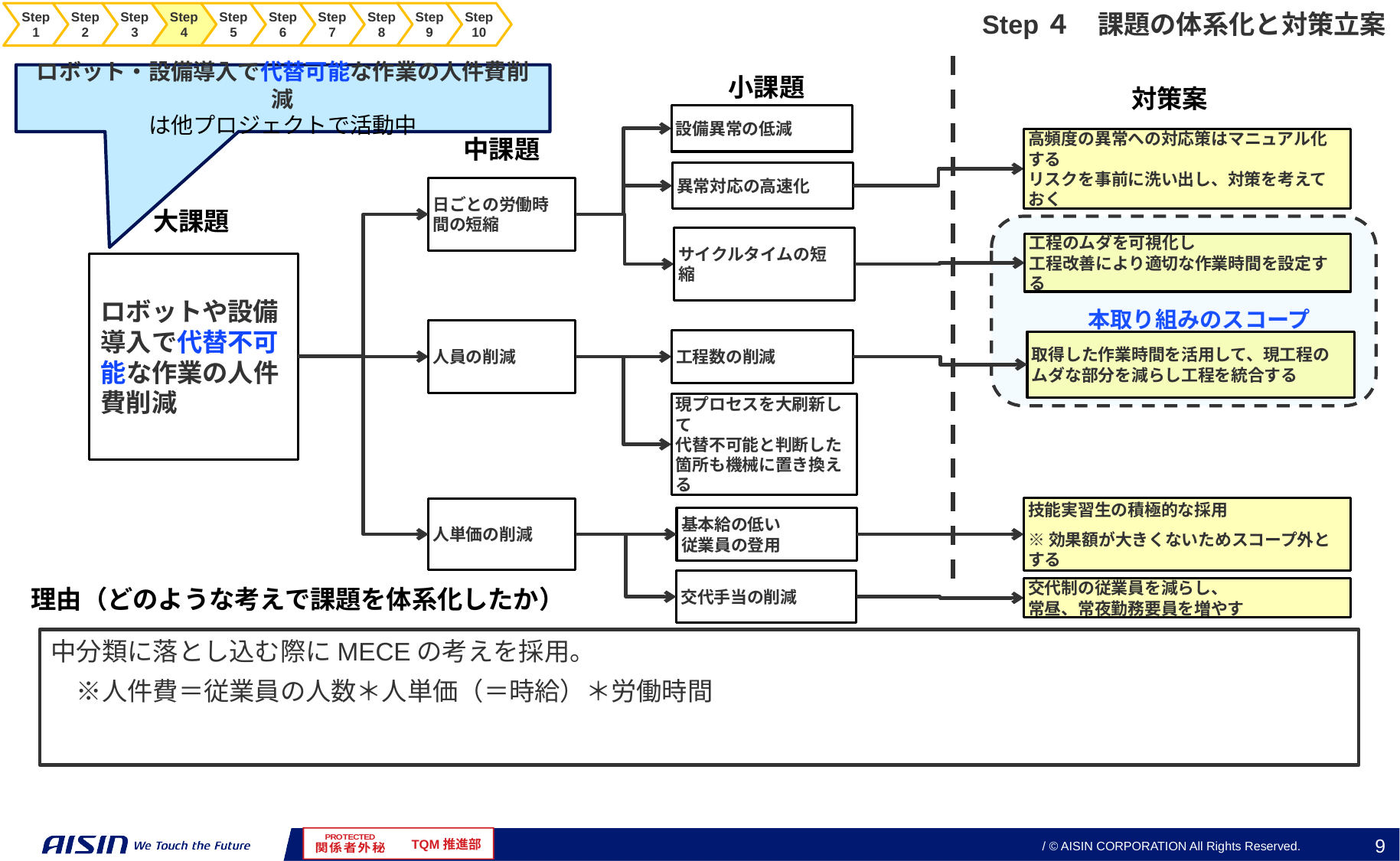

Step４　課題の体系化と対策立案
Step1
Step2
Step3
Step4
Step5
Step6
Step7
Step8
Step9
Step10
ロボット・設備導入で代替可能な作業の人件費削減
は他プロジェクトで活動中
小課題
対策案
設備異常の低減
中課題
高頻度の異常への対応策はマニュアル化する
リスクを事前に洗い出し、対策を考えておく
異常対応の高速化
日ごとの労働時間の短縮
大課題

サイクルタイムの短縮
工程のムダを可視化し
工程改善により適切な作業時間を設定する
ロボットや設備導入で代替不可能な作業の人件費削減
本取り組みのスコープ
人員の削減
工程数の削減
取得した作業時間を活用して、現工程の
ムダな部分を減らし工程を統合する
現プロセスを大刷新して
代替不可能と判断した箇所も機械に置き換える
技能実習生の積極的な採用
※効果額が大きくないためスコープ外とする
人単価の削減
基本給の低い
従業員の登用
交代手当の削減
理由（どのような考えで課題を体系化したか）
交代制の従業員を減らし、
常昼、常夜勤務要員を増やす
中分類に落とし込む際にMECEの考えを採用。
　※人件費＝従業員の人数＊人単価（＝時給）＊労働時間